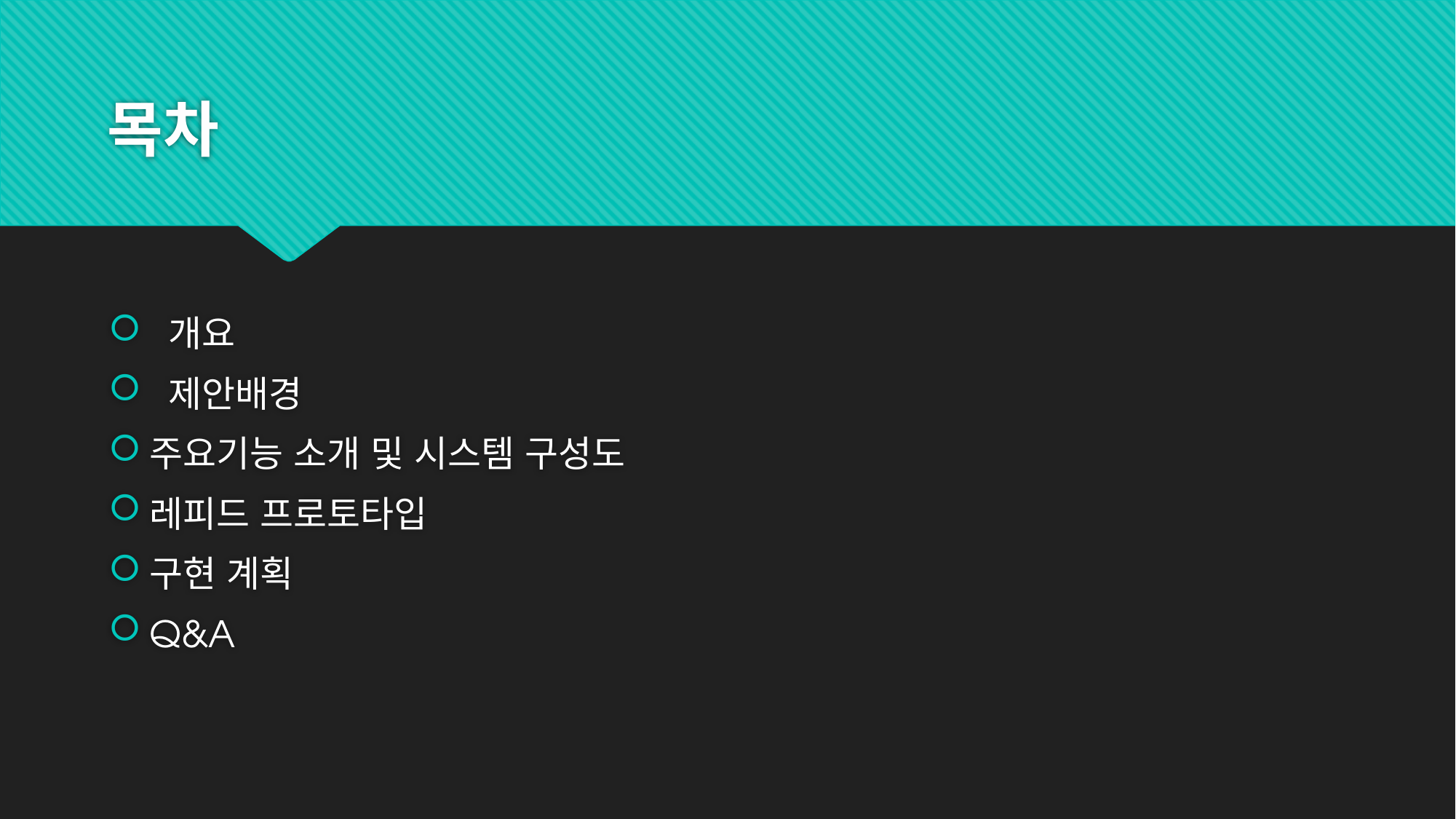

# 목차
 개요
 제안배경
주요기능 소개 및 시스템 구성도
레피드 프로토타입
구현 계획
Q&A